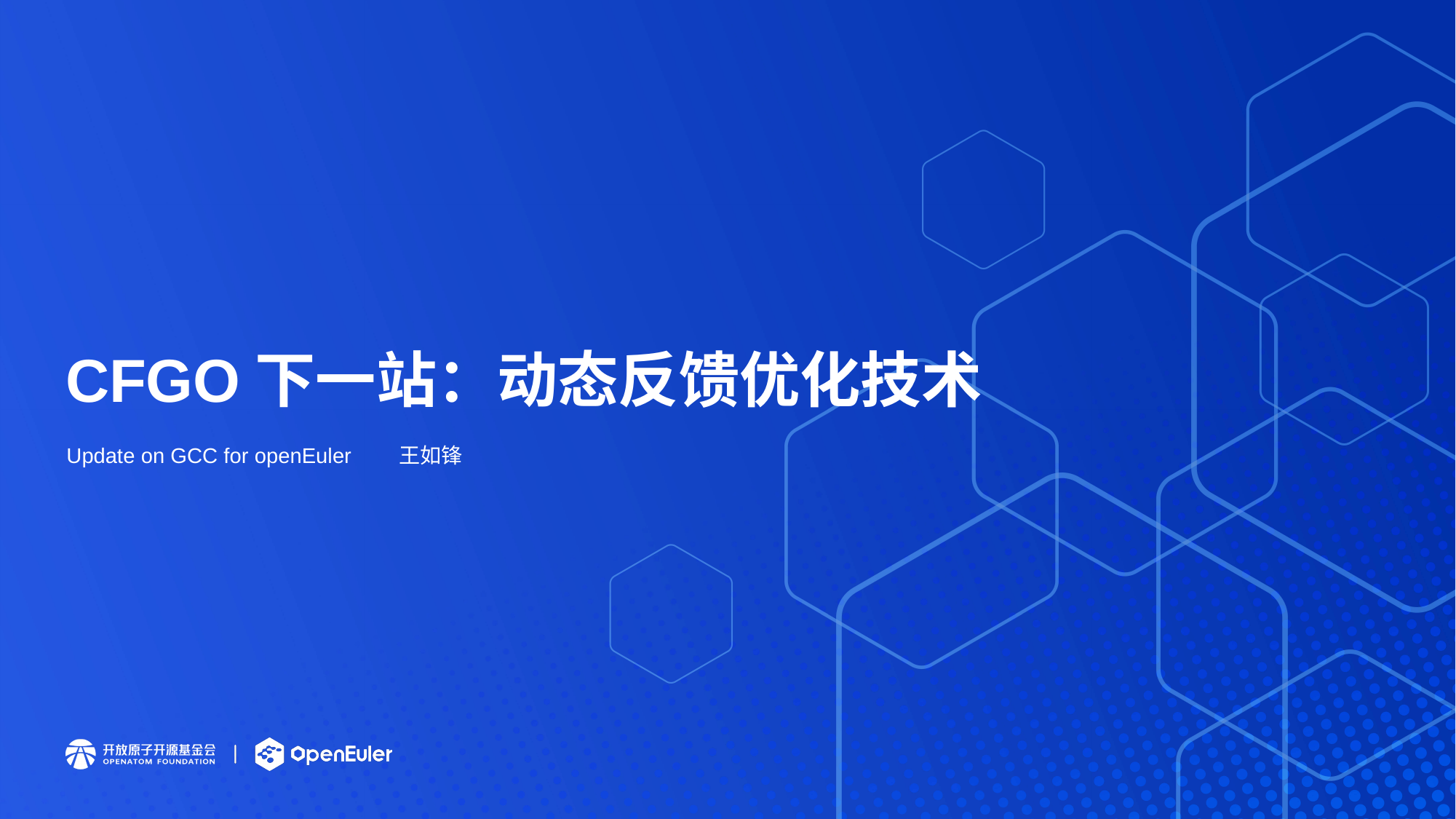

# CFGO下一站：动态反馈优化技术
Update on GCC for openEuler       王如锋